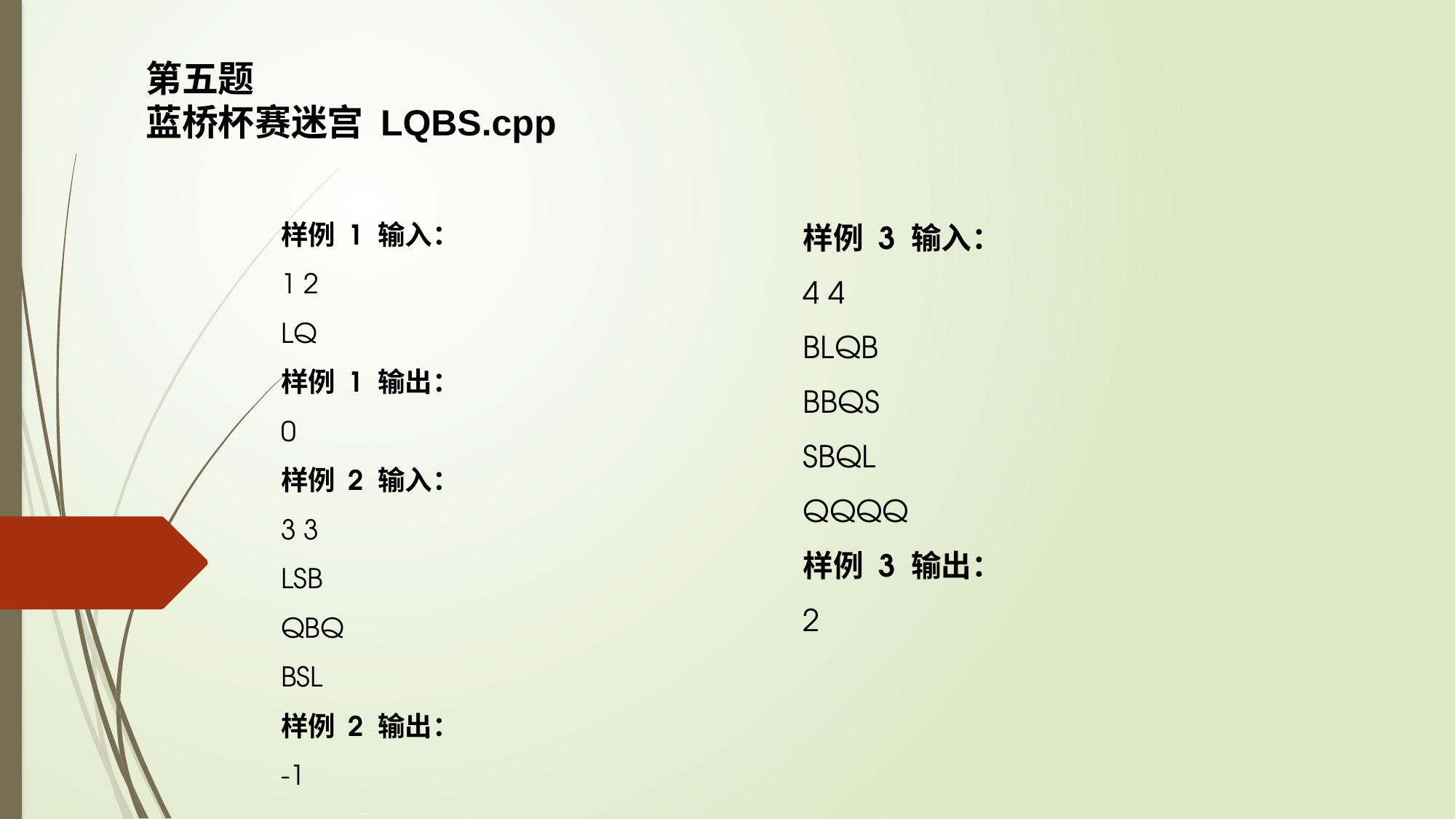

第五题
蓝桥杯赛迷宫 LQBS.cpp
样例 1 输入：
1 2
LQ
样例 1 输出：
0
样例 2 输入：
3 3
LSB
QBQ
BSL
样例 2 输出：
-1
样例 3 输入：
4 4
BLQB
BBQS
SBQL
QQQQ
样例 3 输出：
2